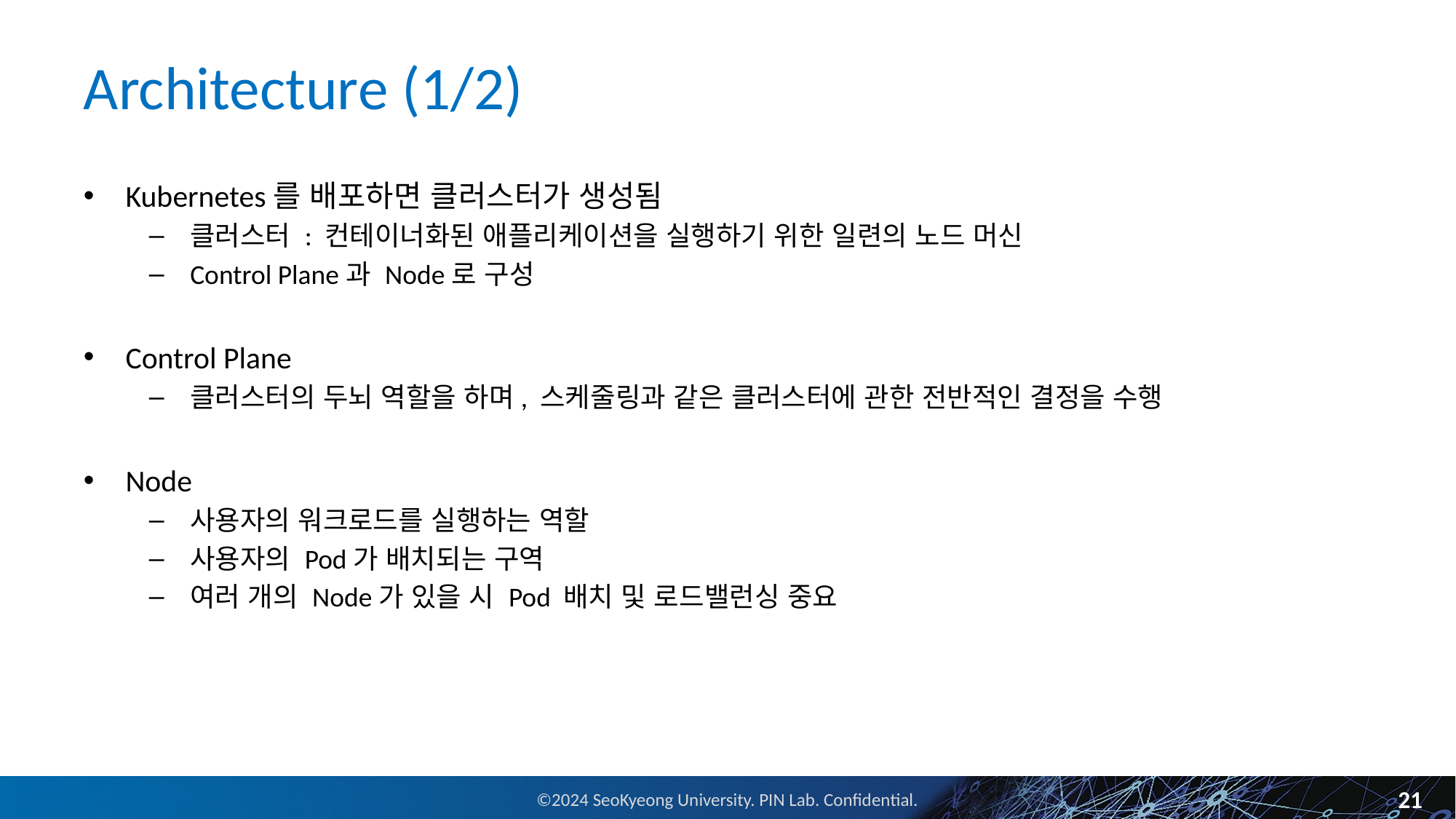

# Architecture (1/2)
Kubernetes를 배포하면 클러스터가 생성됨
클러스터 : 컨테이너화된 애플리케이션을 실행하기 위한 일련의 노드 머신
Control Plane과 Node로 구성

Control Plane
클러스터의 두뇌 역할을 하며, 스케줄링과 같은 클러스터에 관한 전반적인 결정을 수행

Node
사용자의 워크로드를 실행하는 역할
사용자의 Pod가 배치되는 구역
여러 개의 Node가 있을 시 Pod 배치 및 로드밸런싱 중요

21